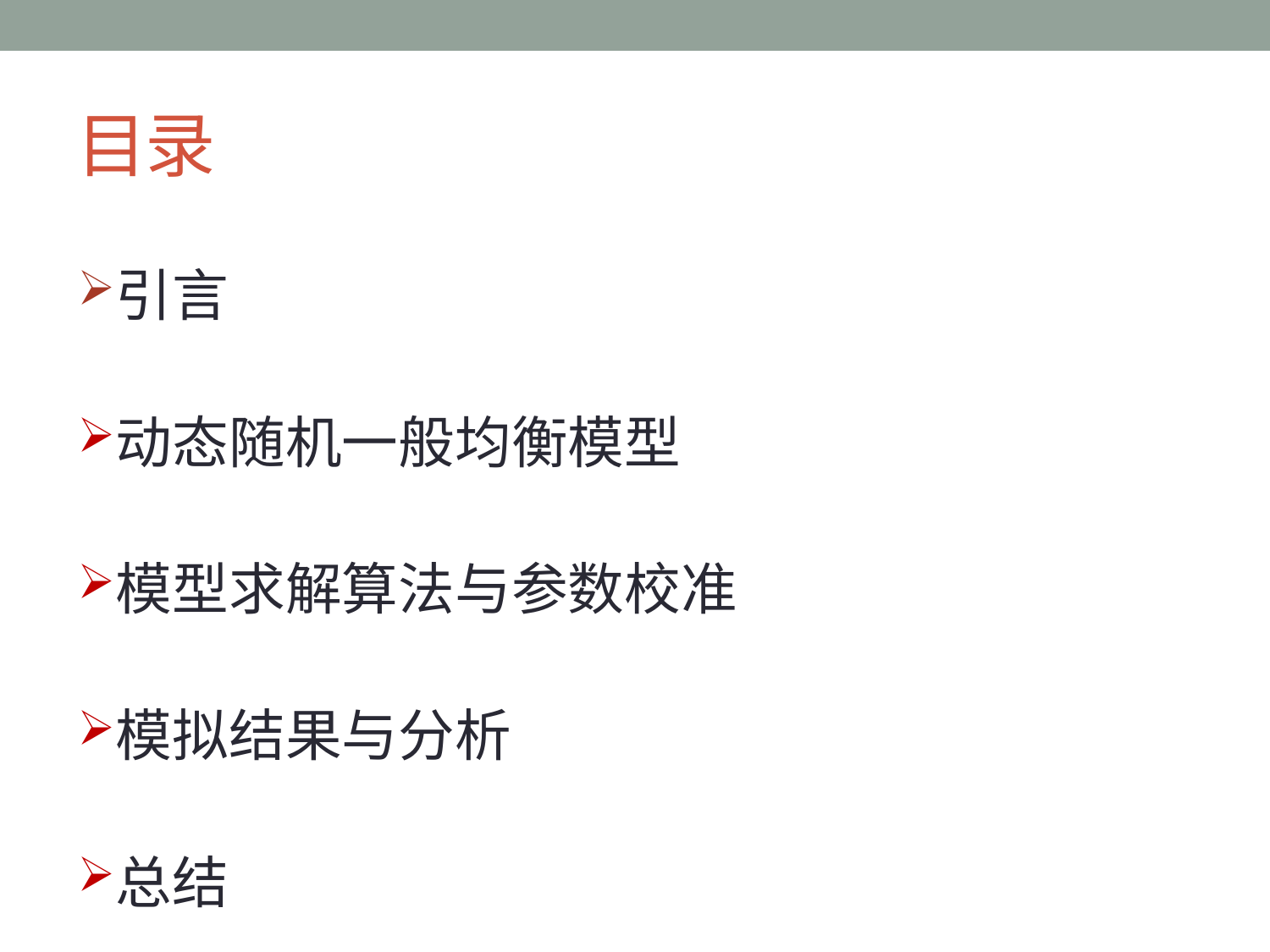

# 目录
引言
动态随机一般均衡模型
模型求解算法与参数校准
模拟结果与分析
总结